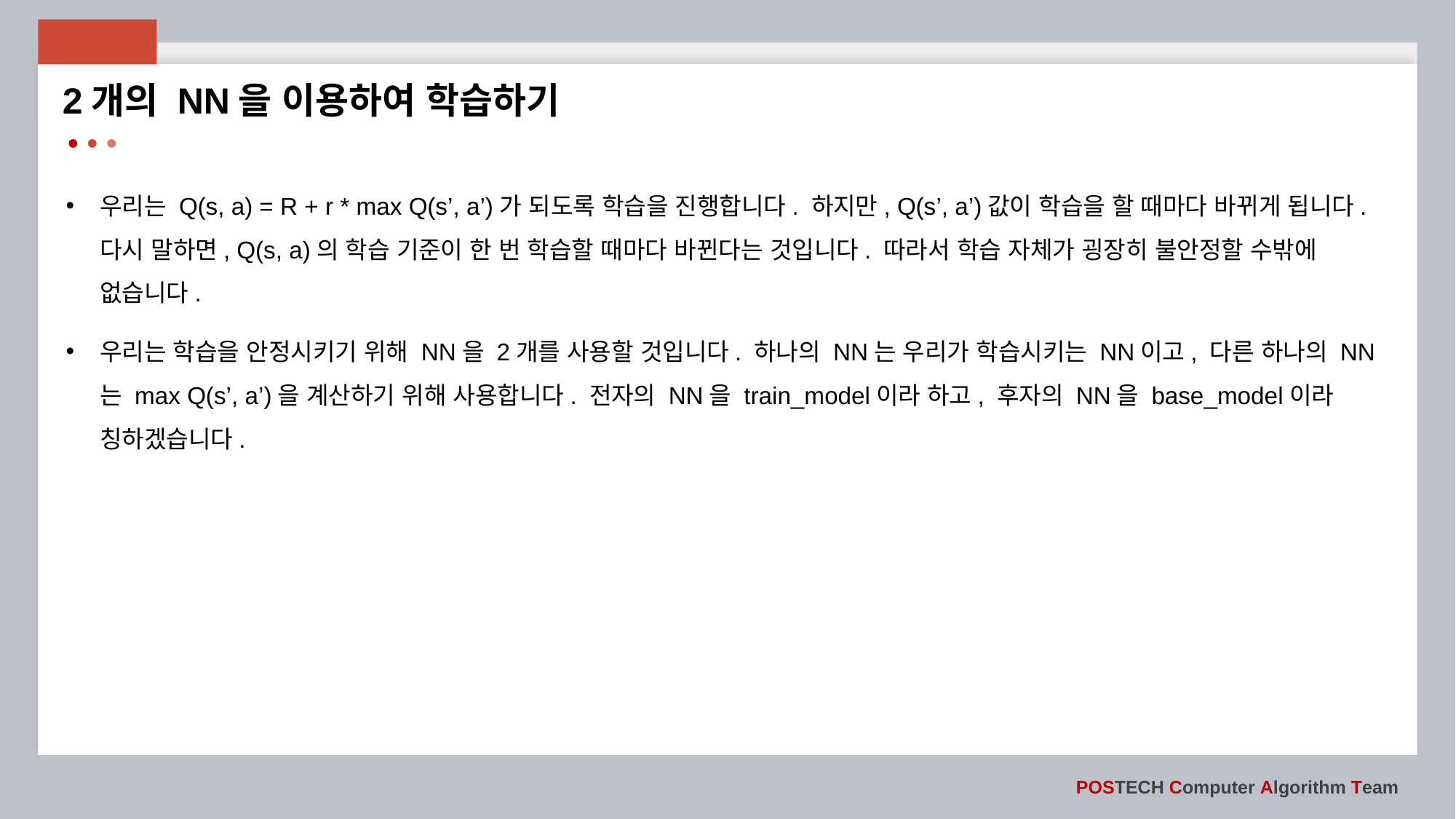

2개의 NN을 이용하여 학습하기

우리는 Q(s, a) = R + r * max Q(s’, a’)가 되도록 학습을 진행합니다. 하지만, Q(s’, a’)값이 학습을 할 때마다 바뀌게 됩니다. 다시 말하면, Q(s, a)의 학습 기준이 한 번 학습할 때마다 바뀐다는 것입니다. 따라서 학습 자체가 굉장히 불안정할 수밖에 없습니다.
우리는 학습을 안정시키기 위해 NN을 2개를 사용할 것입니다. 하나의 NN는 우리가 학습시키는 NN이고, 다른 하나의 NN는 max Q(s’, a’)을 계산하기 위해 사용합니다. 전자의 NN을 train_model이라 하고, 후자의 NN을 base_model이라 칭하겠습니다.